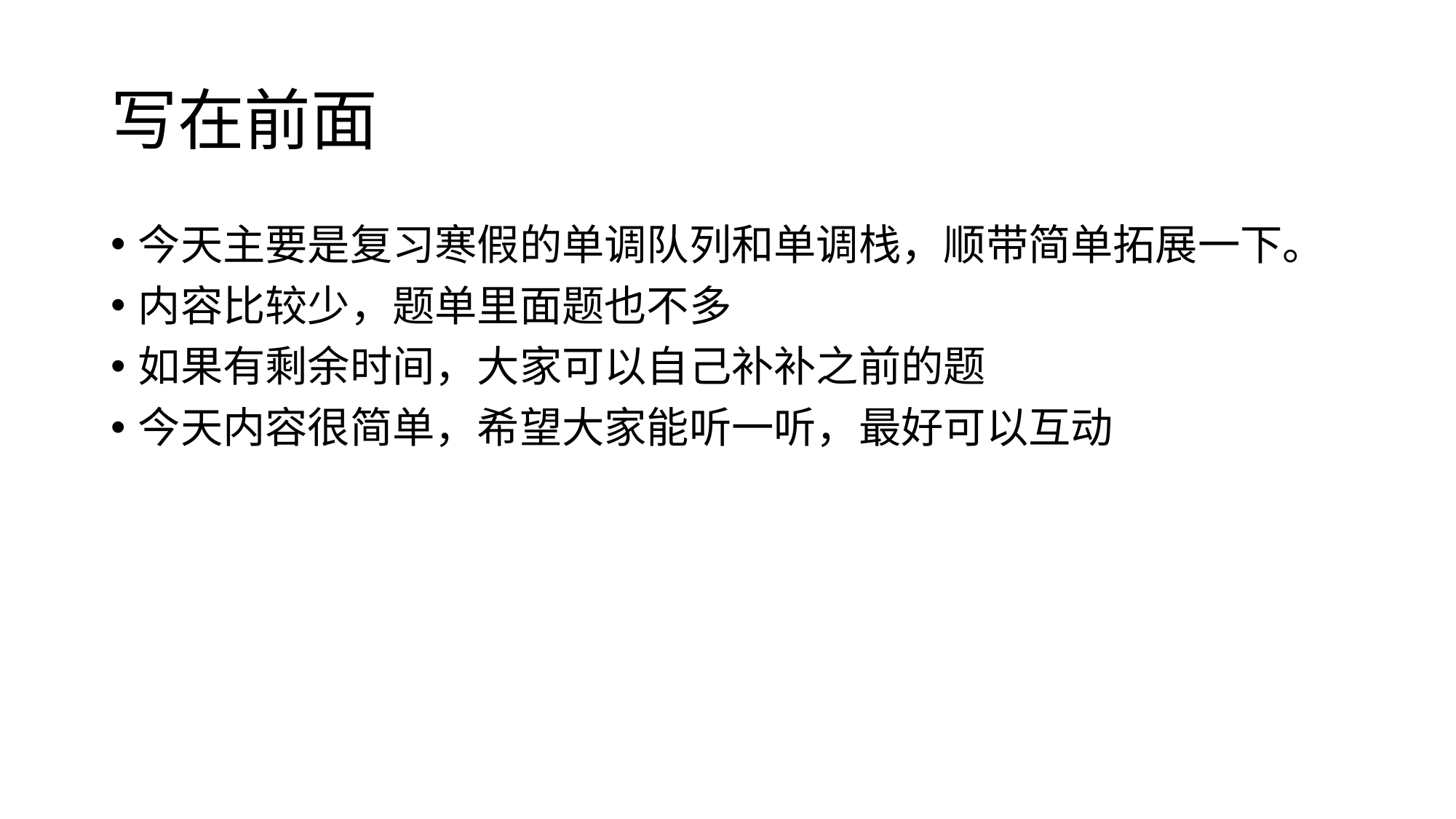

# 写在前面
今天主要是复习寒假的单调队列和单调栈，顺带简单拓展一下。
内容比较少，题单里面题也不多
如果有剩余时间，大家可以自己补补之前的题
今天内容很简单，希望大家能听一听，最好可以互动